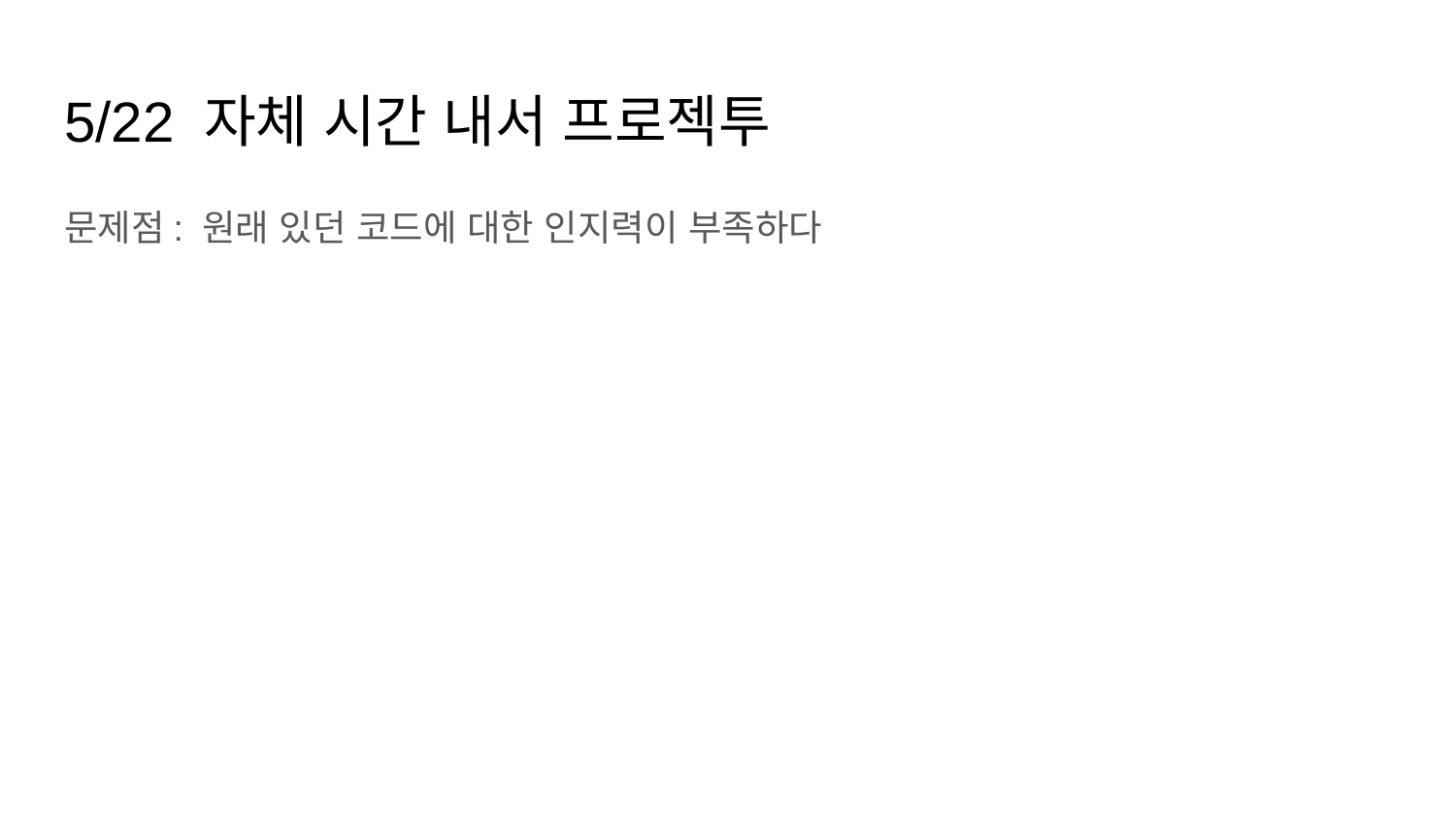

# 5/22 자체 시간 내서 프로젝투
문제점: 원래 있던 코드에 대한 인지력이 부족하다